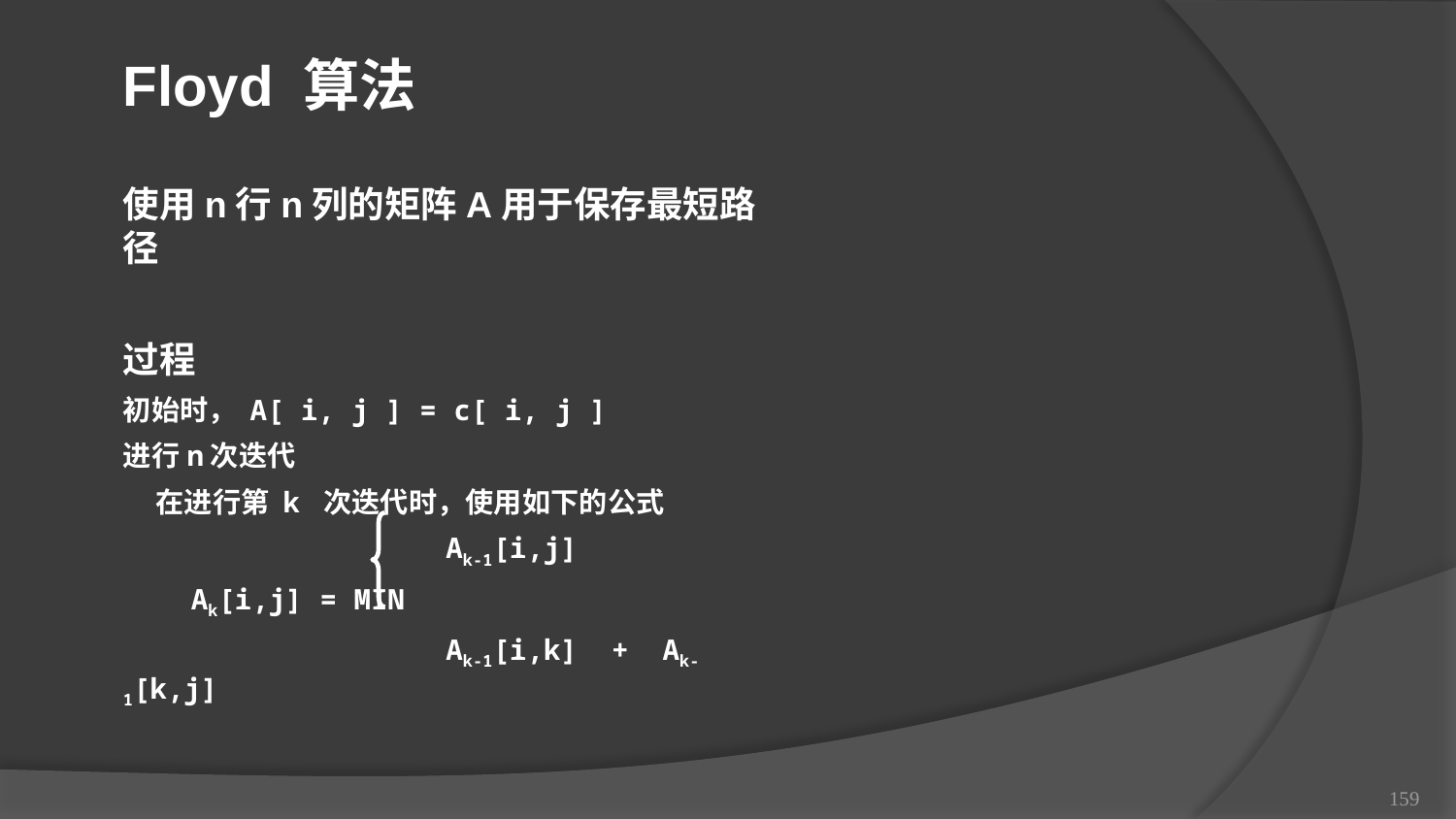

Floyd 算法
使用n行n列的矩阵A用于保存最短路径

过程
初始时， A[ i, j ] = c[ i, j ]
进行n次迭代
    在进行第 k 次迭代时，使用如下的公式
                   Ak-1[i,j]
    Ak[i,j] = MIN
                   Ak-1[i,k]  +  Ak-1[k,j]

159